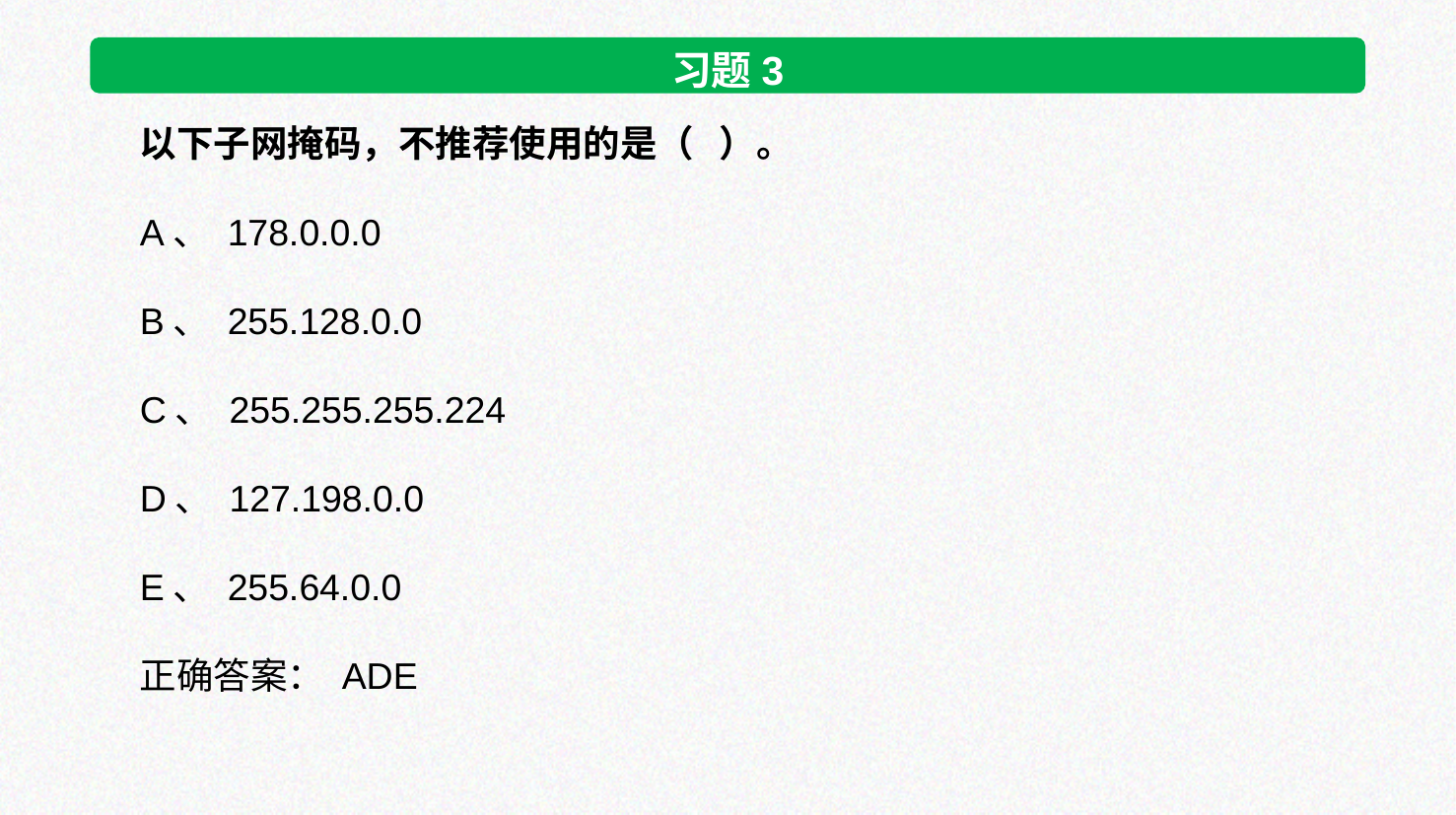

习题3
以下子网掩码，不推荐使用的是（   ）。

A、 178.0.0.0

B、 255.128.0.0

C、 255.255.255.224

D、 127.198.0.0

E、 255.64.0.0

正确答案： ADE